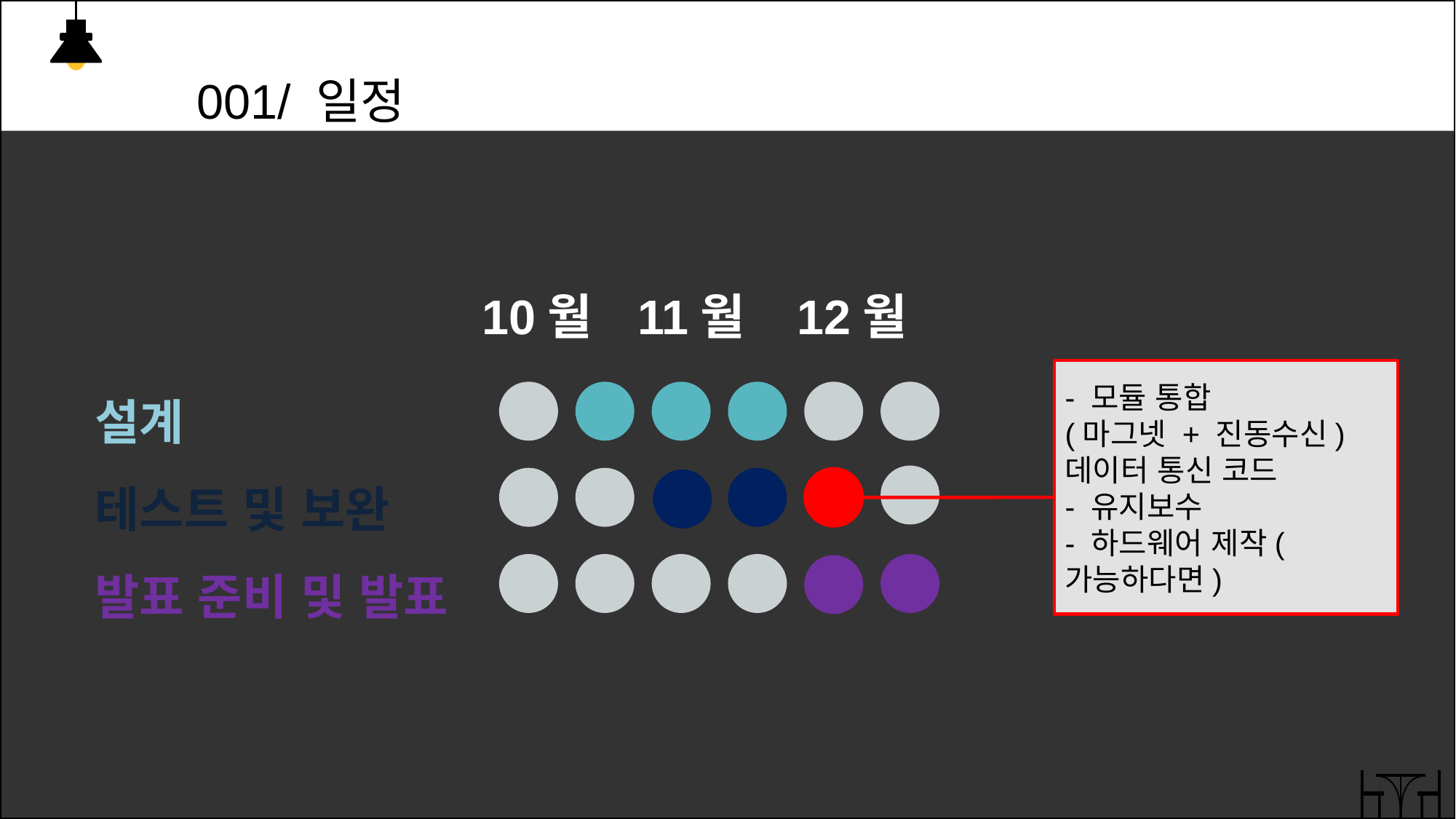

001/ 일정
10월

11월
12월
설계
테스트 및 보완
발표 준비 및 발표

- 모듈 통합
(마그넷 + 진동수신)데이터 통신 코드
- 유지보수
- 하드웨어 제작(가능하다면)